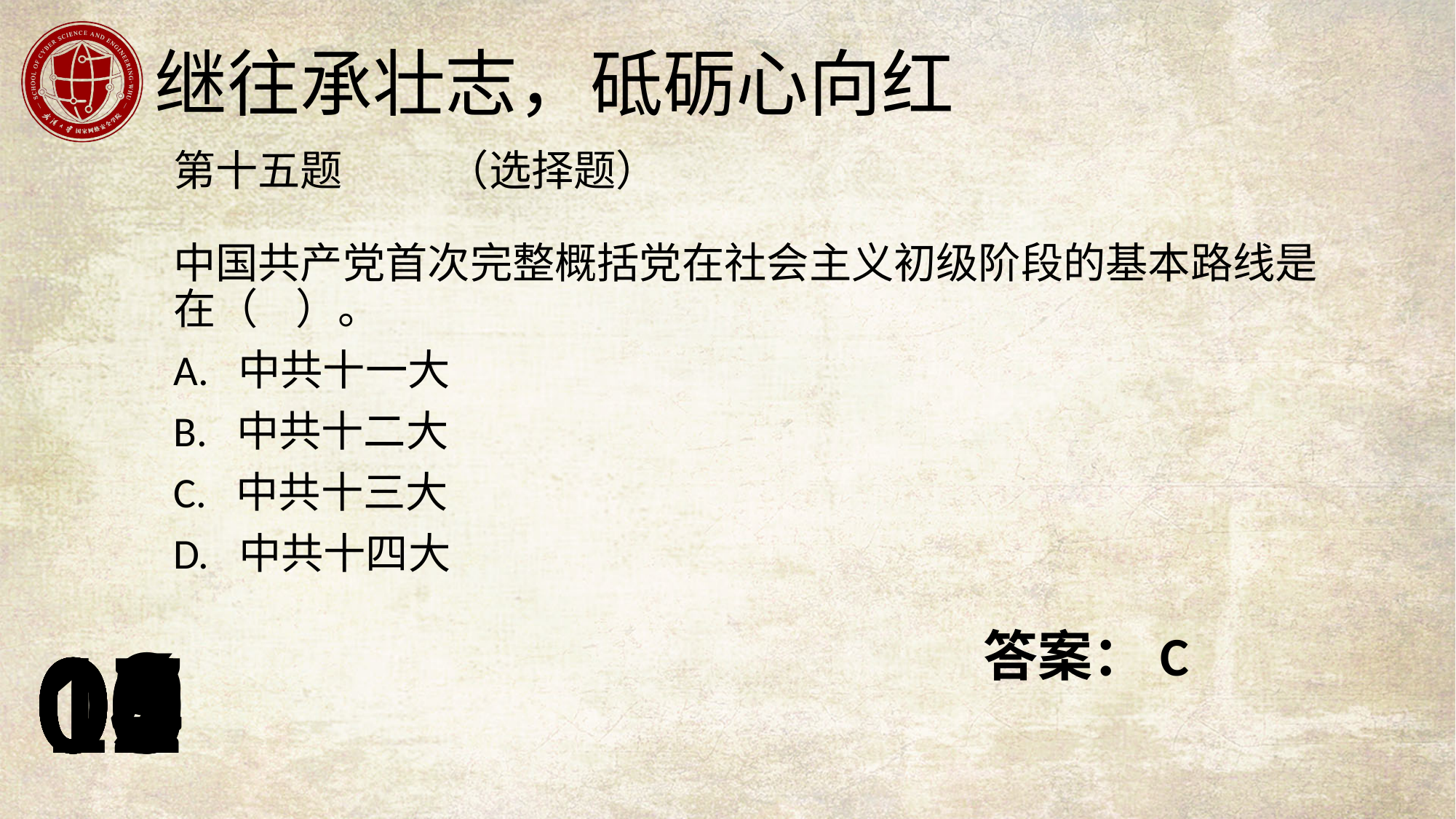

第十五题           （选择题）
中国共产党首次完整概括党在社会主义初级阶段的基本路线是在（    ）。
A.  中共十一大
B.  中共十二大
C.  中共十三大
D.  中共十四大
答案：C